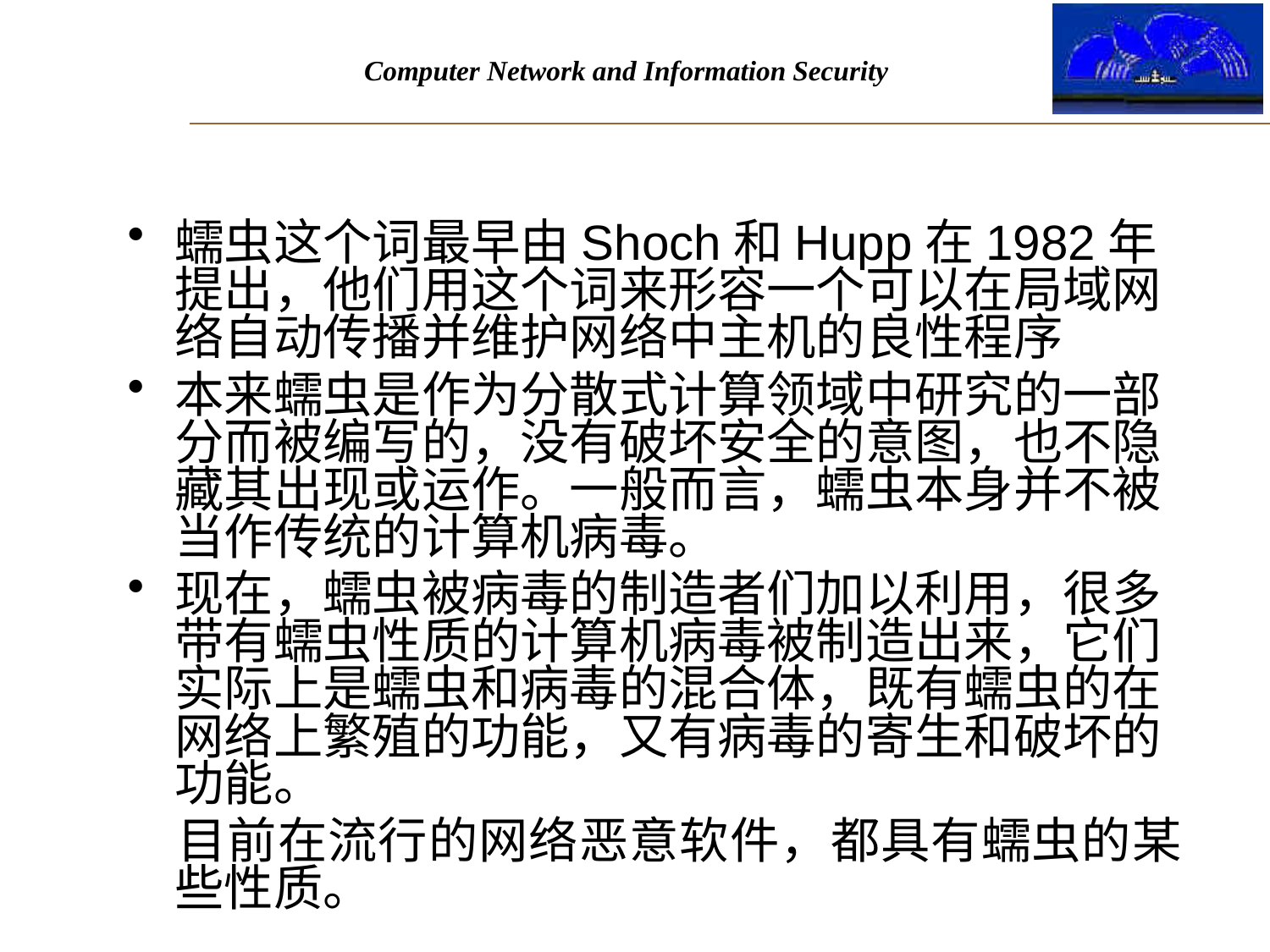

#
蠕虫这个词最早由Shoch和Hupp在1982年提出，他们用这个词来形容一个可以在局域网络自动传播并维护网络中主机的良性程序
本来蠕虫是作为分散式计算领域中研究的一部分而被编写的，没有破坏安全的意图，也不隐藏其出现或运作。一般而言，蠕虫本身并不被当作传统的计算机病毒。
现在，蠕虫被病毒的制造者们加以利用，很多带有蠕虫性质的计算机病毒被制造出来，它们实际上是蠕虫和病毒的混合体，既有蠕虫的在网络上繁殖的功能，又有病毒的寄生和破坏的功能。
 	目前在流行的网络恶意软件，都具有蠕虫的某些性质。